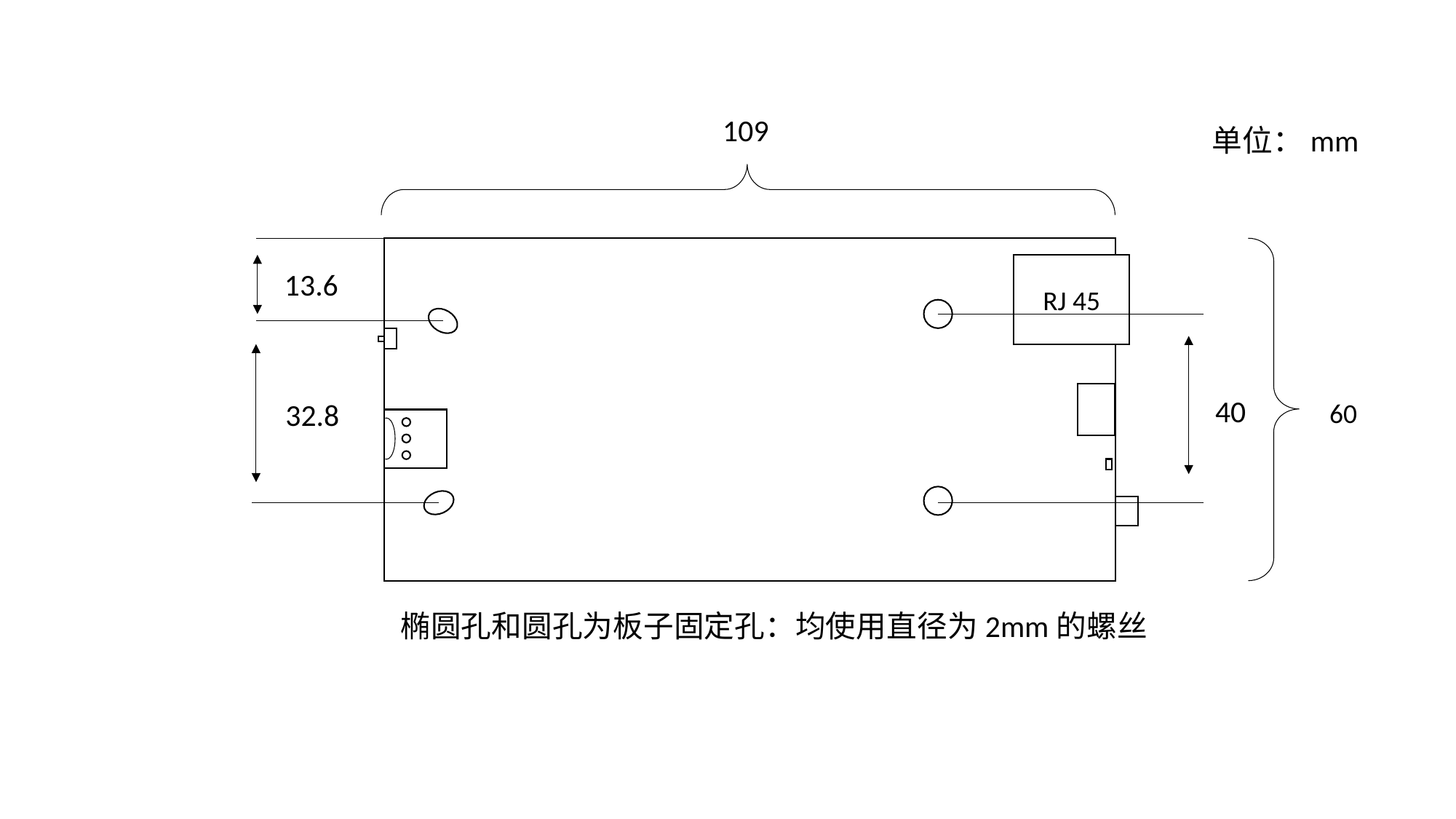

109
单位：mm

RJ 45
13.6

40
32.8
60

椭圆孔和圆孔为板子固定孔：均使用直径为2mm的螺丝